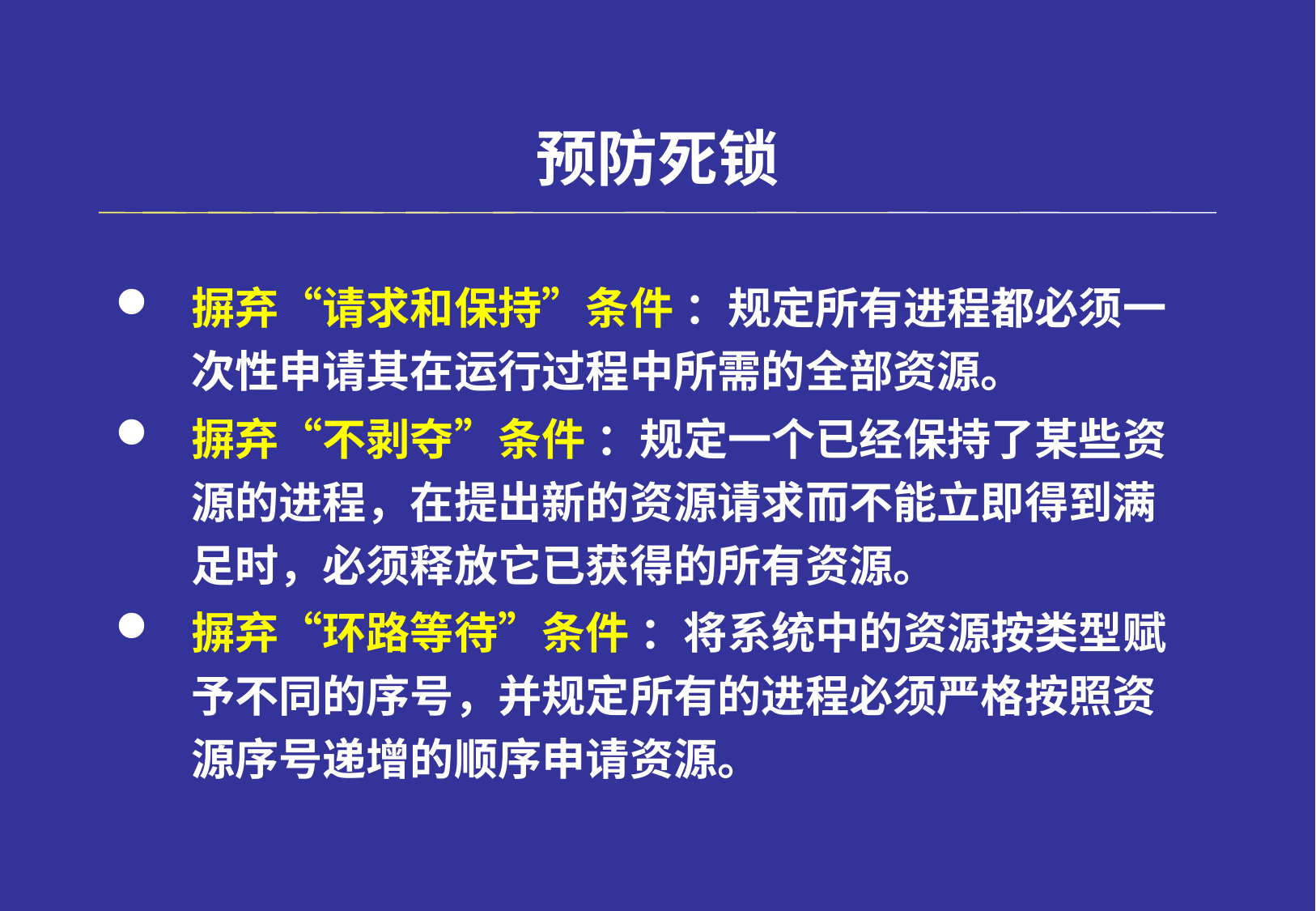

# 预防死锁
摒弃“请求和保持”条件 ：规定所有进程都必须一次性申请其在运行过程中所需的全部资源。
摒弃“不剥夺”条件 ：规定一个已经保持了某些资源的进程，在提出新的资源请求而不能立即得到满足时，必须释放它已获得的所有资源。
摒弃“环路等待”条件 ：将系统中的资源按类型赋予不同的序号，并规定所有的进程必须严格按照资源序号递增的顺序申请资源。